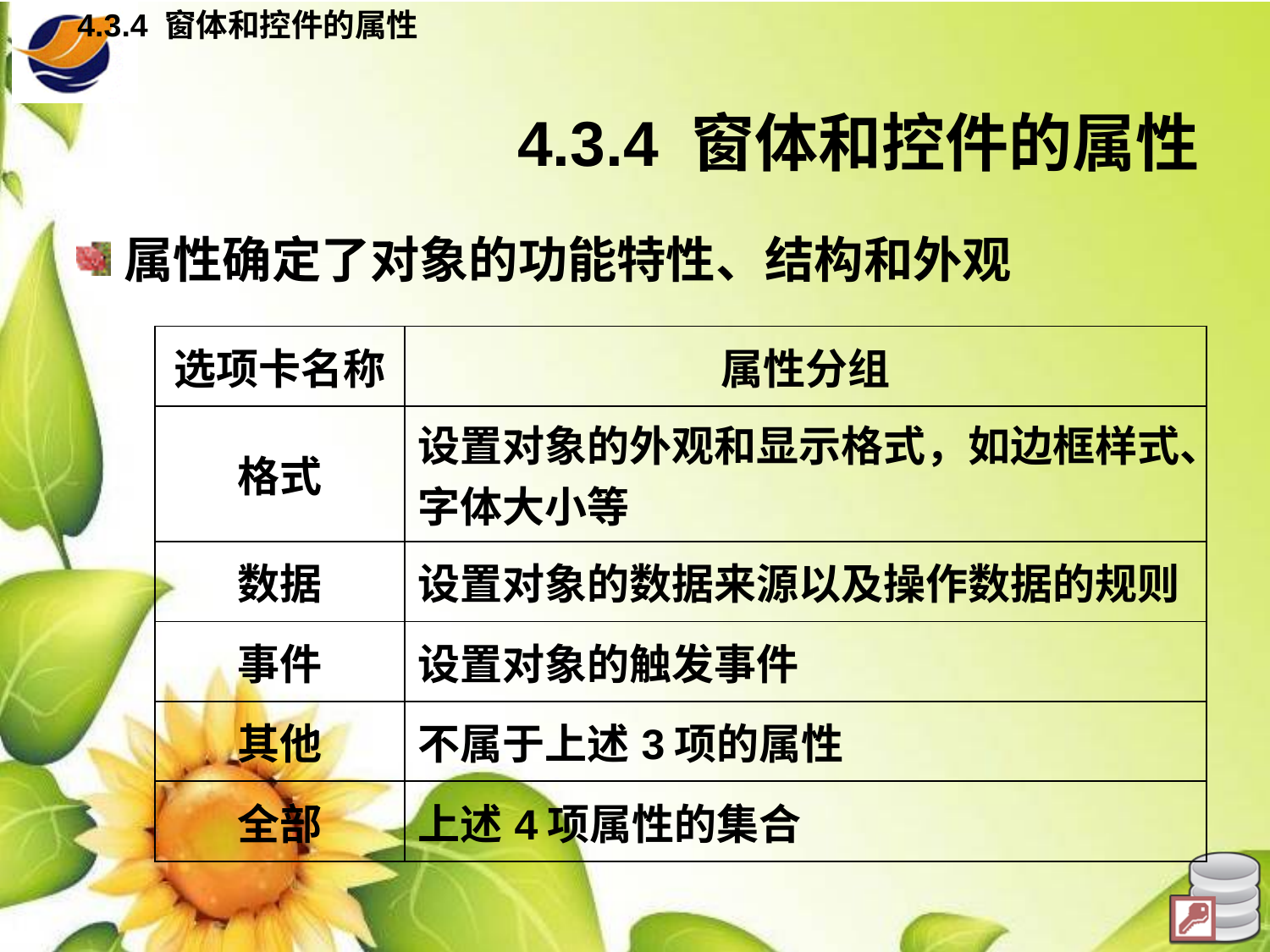

4.3.4 窗体和控件的属性
# 4.3.4 窗体和控件的属性
属性确定了对象的功能特性、结构和外观
| 选项卡名称 | 属性分组 |
| --- | --- |
| 格式 | 设置对象的外观和显示格式，如边框样式、字体大小等 |
| 数据 | 设置对象的数据来源以及操作数据的规则 |
| 事件 | 设置对象的触发事件 |
| 其他 | 不属于上述3项的属性 |
| 全部 | 上述4项属性的集合 |